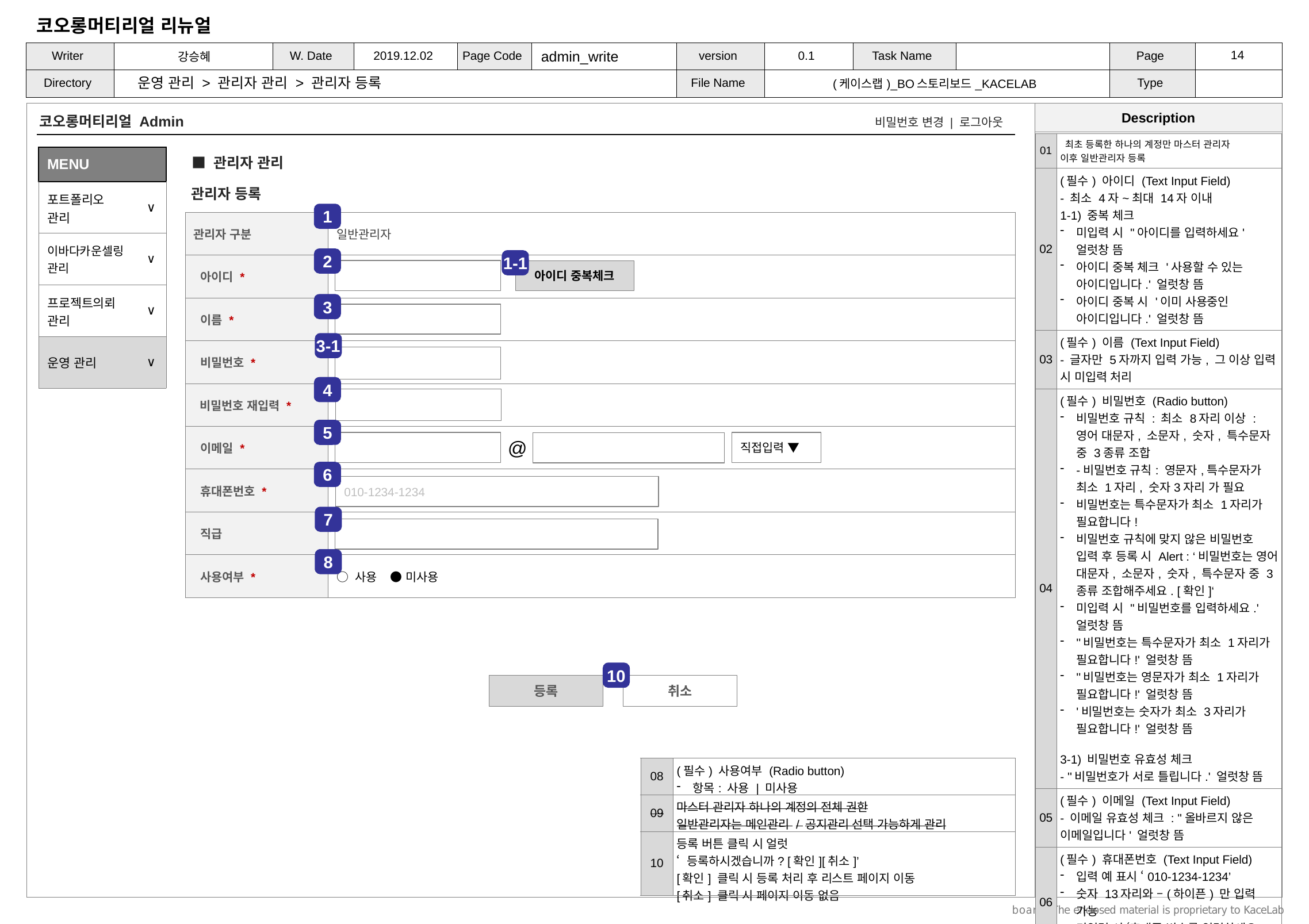

admin_write
운영 관리 > 관리자 관리 > 관리자 등록
코오롱머티리얼 Admin
비밀번호 변경 | 로그아웃
| 01 | 최초 등록한 하나의 계정만 마스터 관리자 이후 일반관리자 등록 |
| --- | --- |
| 02 | (필수) 아이디 (Text Input Field) - 최소 4자~최대 14자 이내 1-1) 중복 체크 미입력 시 ''아이디를 입력하세요' 얼럿창 뜸 아이디 중복 체크 '사용할 수 있는 아이디입니다.' 얼럿창 뜸 아이디 중복 시 '이미 사용중인 아이디입니다.' 얼럿창 뜸 |
| 03 | (필수) 이름 (Text Input Field) - 글자만 5자까지 입력 가능, 그 이상 입력 시 미입력 처리 |
| 04 | (필수) 비밀번호 (Radio button) 비밀번호 규칙 : 최소 8자리 이상 : 영어 대문자, 소문자, 숫자, 특수문자 중 3종류 조합 -비밀번호 규칙: 영문자,특수문자가 최소 1자리, 숫자3자리 가 필요 비밀번호는 특수문자가 최소 1자리가 필요합니다! 비밀번호 규칙에 맞지 않은 비밀번호 입력 후 등록 시 Alert : ‘비밀번호는 영어 대문자, 소문자, 숫자, 특수문자 중 3종류 조합해주세요. [확인]‘ 미입력 시 ''비밀번호를 입력하세요.' 얼럿창 뜸 ''비밀번호는 특수문자가 최소 1자리가 필요합니다!' 얼럿창 뜸 ''비밀번호는 영문자가 최소 1자리가 필요합니다!' 얼럿창 뜸 '비밀번호는 숫자가 최소 3자리가 필요합니다!' 얼럿창 뜸 3-1) 비밀번호 유효성 체크 - ''비밀번호가 서로 틀립니다.' 얼럿창 뜸 |
| 05 | (필수) 이메일 (Text Input Field) - 이메일 유효성 체크 : ''올바르지 않은 이메일입니다' 얼럿창 뜸 |
| 06 | (필수) 휴대폰번호 (Text Input Field) 입력 예 표시 ‘010-1234-1234’ 숫자 13자리와 –(하이픈) 만 입력 가능 미입력 시 ‘휴대폰 번호를 입력하세요. [확인] 얼럿창 뜸 |
| 07 | 직급 (Text Input Field) 글자만 8자 까지 작성 가능, 그 이상 입력 시 미입력 처리 |
| MENU |  |
| --- | --- |
| 포트폴리오 관리 | ∨ |
| 이바다카운셀링 관리 | ∨ |
| 프로젝트의뢰 관리 | ∨ |
| 운영 관리 | ∨ |
■ 관리자 관리
관리자 등록
1
| 관리자 구분 | 일반관리자 |
| --- | --- |
| 아이디 \* |  |
| 이름 \* |  |
| 비밀번호 \* |  |
| 비밀번호 재입력 \* |  |
| 이메일 \* |  |
| 휴대폰번호 \* |  |
| 직급 |  |
| 사용여부 \* | ○ 사용 ● 미사용 |
2
1-1

아이디 중복체크
3

3-1

4

5
@

직접입력 ▼

6
010-1234-1234
7

8
10
등록
취소
| 08 | (필수) 사용여부 (Radio button) 항목: 사용 | 미사용 |
| --- | --- |
| 09 | 마스터 관리자 하나의 계정의 전체 권한 일반관리자는 메인관리 / 공지관리 선택 가능하게 관리 |
| 10 | 등록 버튼 클릭 시 얼럿 ‘ 등록하시겠습니까? [확인][취소]’ [확인] 클릭 시 등록 처리 후 리스트 페이지 이동 [취소] 클릭 시 페이지 이동 없음 |